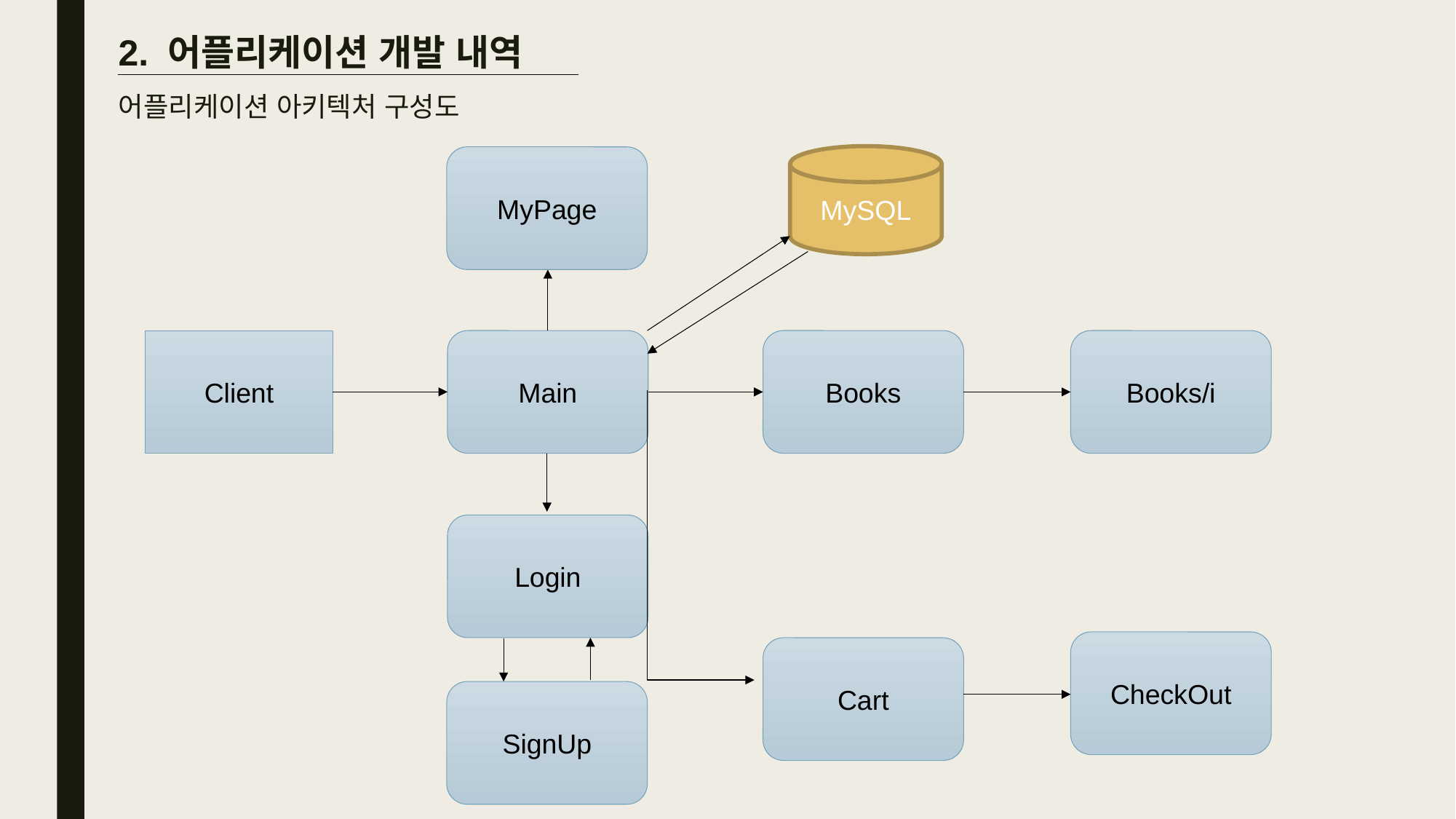

# 2. 어플리케이션 개발 내역 어플리케이션 아키텍처 구성도
MySQL
MyPage
Books/i
Client
Main
Books
Login
CheckOut
Cart
SignUp